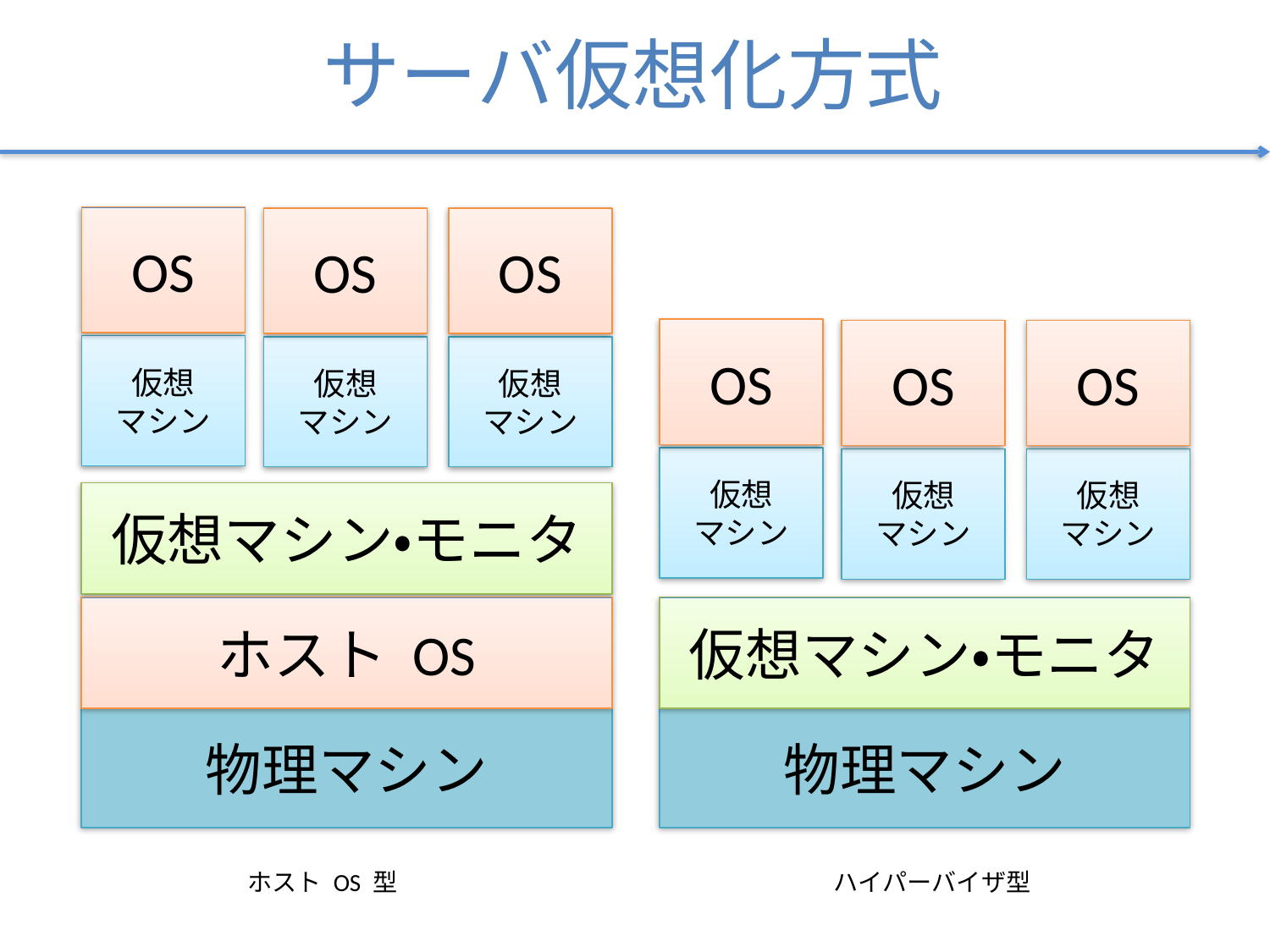

# サーバ仮想化方式
OS
OS
OS
OS
OS
OS
仮想
マシン
仮想
マシン
仮想
マシン
仮想
マシン
仮想
マシン
仮想
マシン
仮想マシン・モニタ
ホスト OS
仮想マシン・モニタ
物理マシン
物理マシン
ホスト OS 型
ハイパーバイザ型